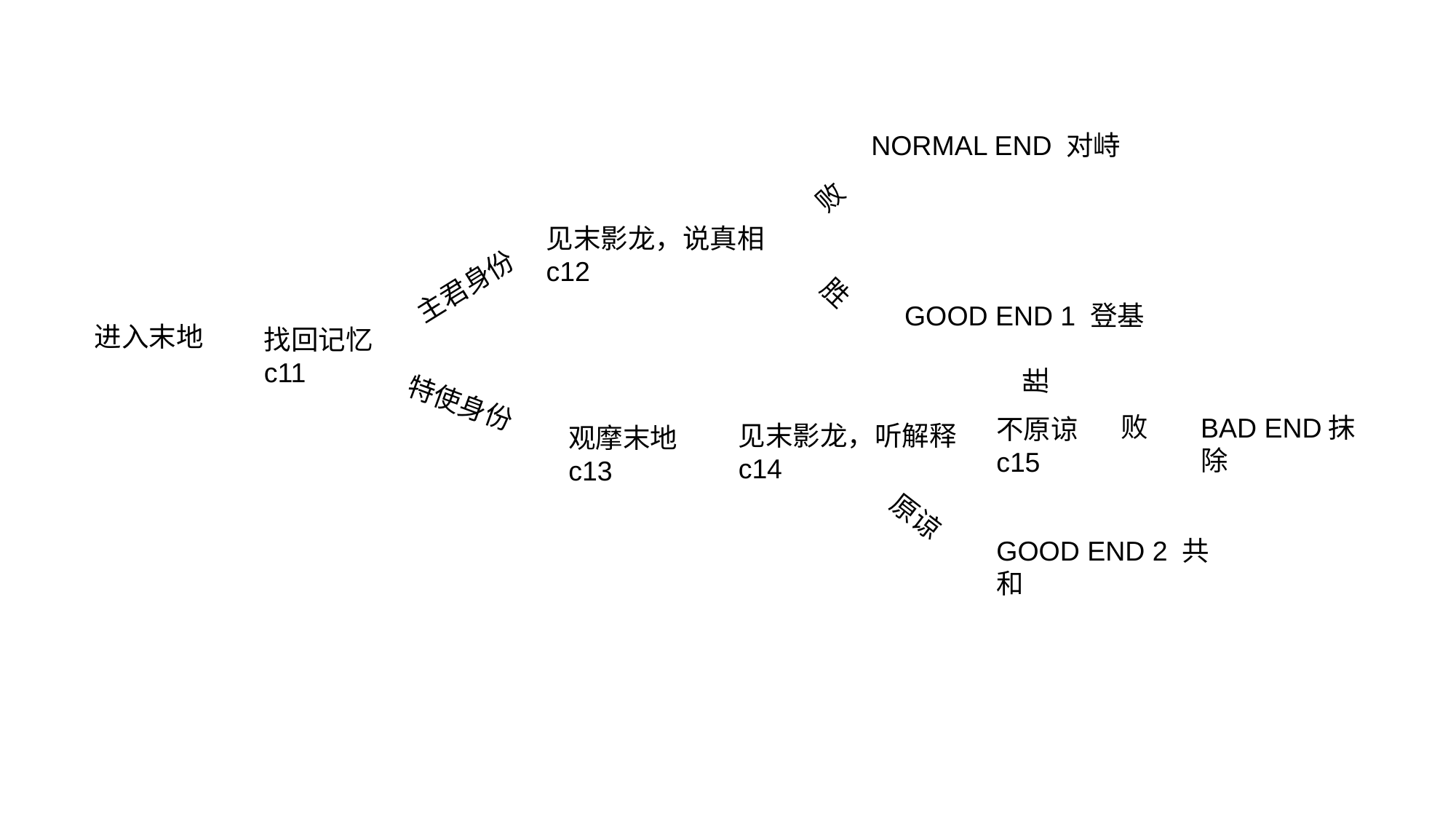

NORMAL END 对峙
败
见末影龙，说真相c12
主君身份
胜
GOOD END 1 登基
进入末地
找回记忆c11
胜
特使身份
败
BAD END抹除
不原谅c15
见末影龙，听解释c14
观摩末地c13
原谅
GOOD END 2 共和